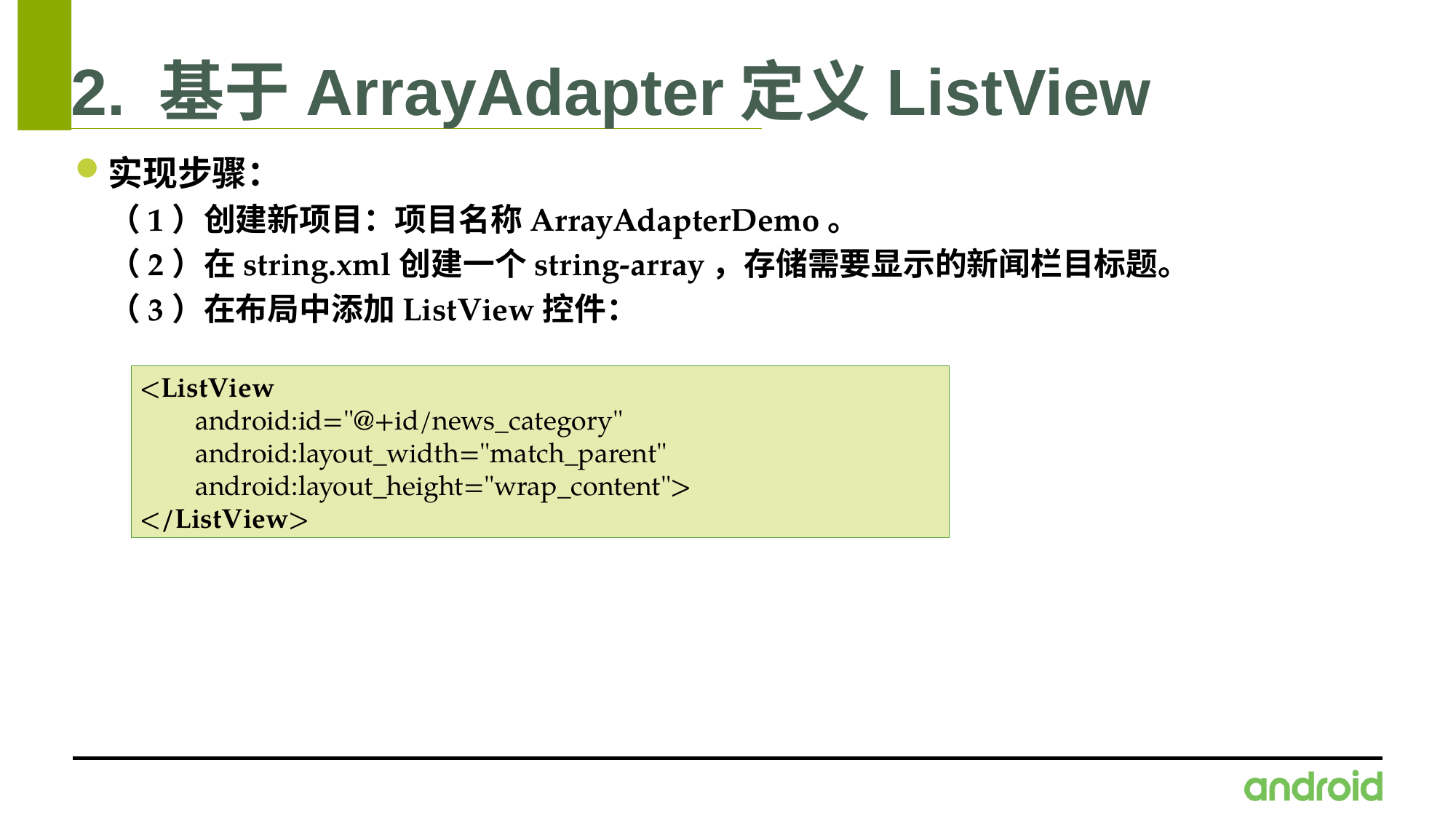

# 2. 基于ArrayAdapter定义ListView
实现步骤：
（1）创建新项目：项目名称ArrayAdapterDemo。
（2）在string.xml创建一个string-array，存储需要显示的新闻栏目标题。
（3）在布局中添加ListView控件：

<ListView
        android:id="@+id/news_category"
        android:layout_width="match_parent"
        android:layout_height="wrap_content">
</ListView>